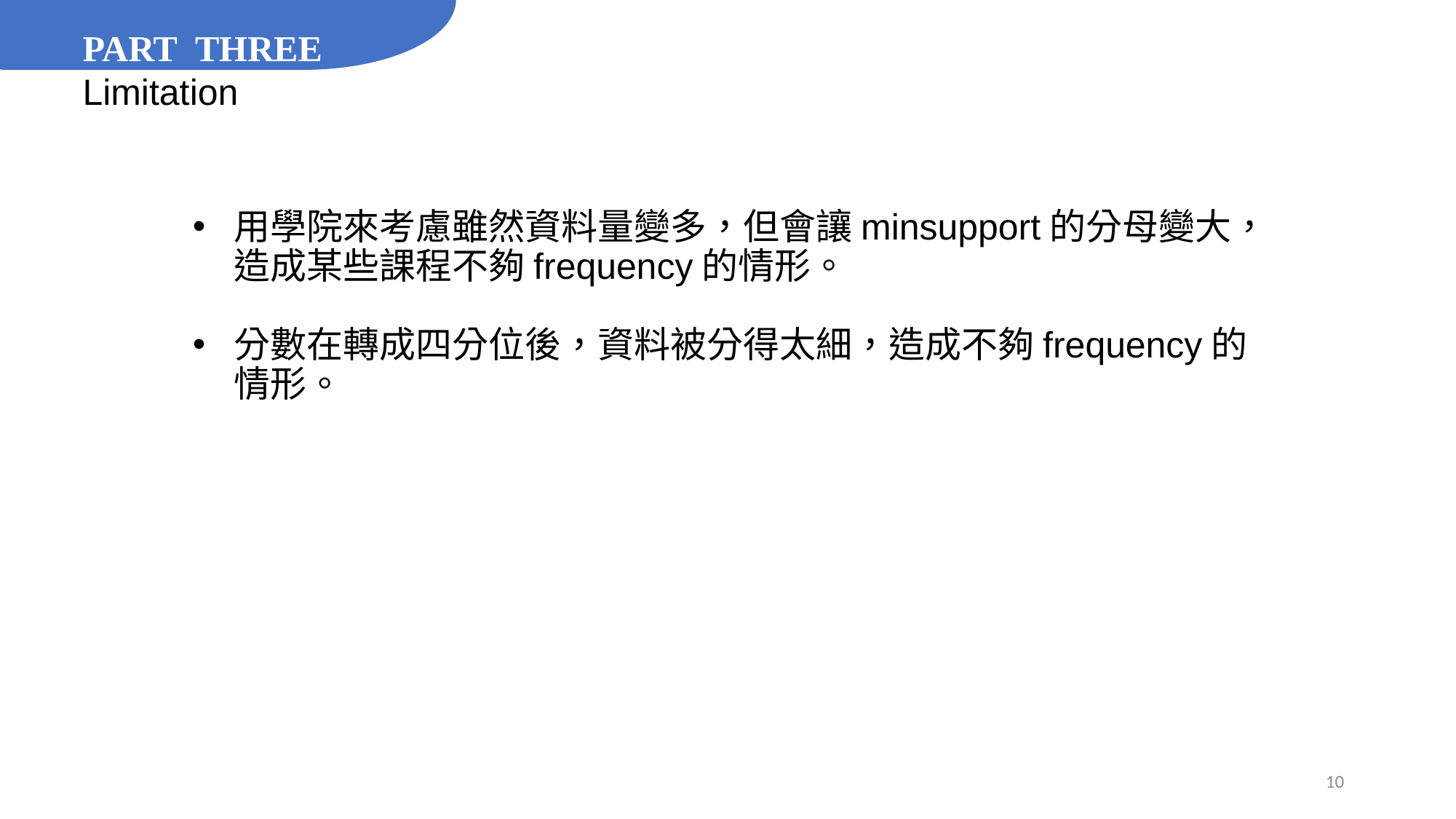

PART  THREE
Limitation

用學院來考慮雖然資料量變多，但會讓minsupport的分母變大，造成某些課程不夠frequency的情形。

分數在轉成四分位後，資料被分得太細，造成不夠frequency的情形。

10